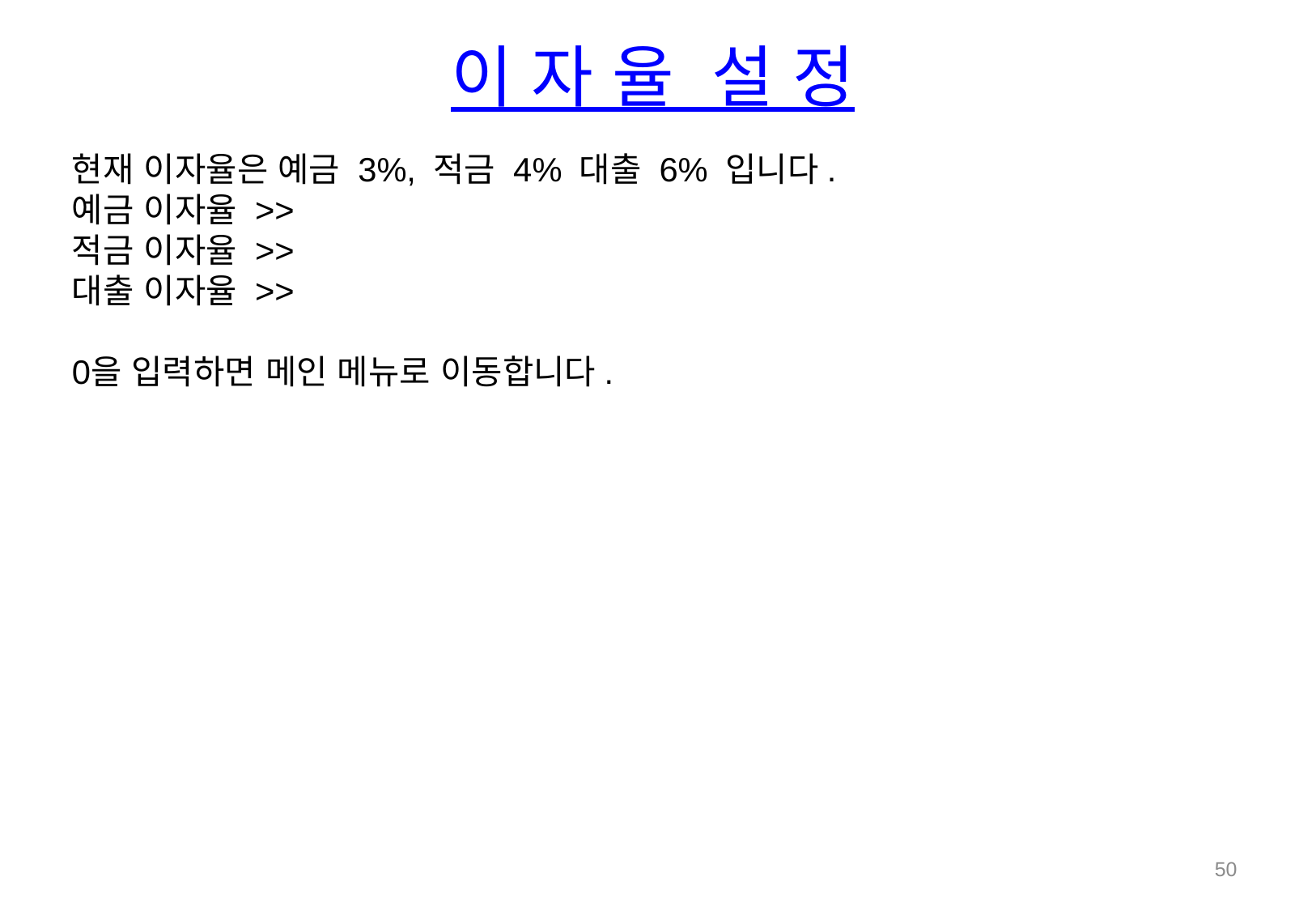

이 자 율  설 정
현재 이자율은 예금 3%, 적금 4% 대출 6% 입니다.
예금 이자율 >>
적금 이자율 >>
대출 이자율 >>

0을 입력하면 메인 메뉴로 이동합니다.

50